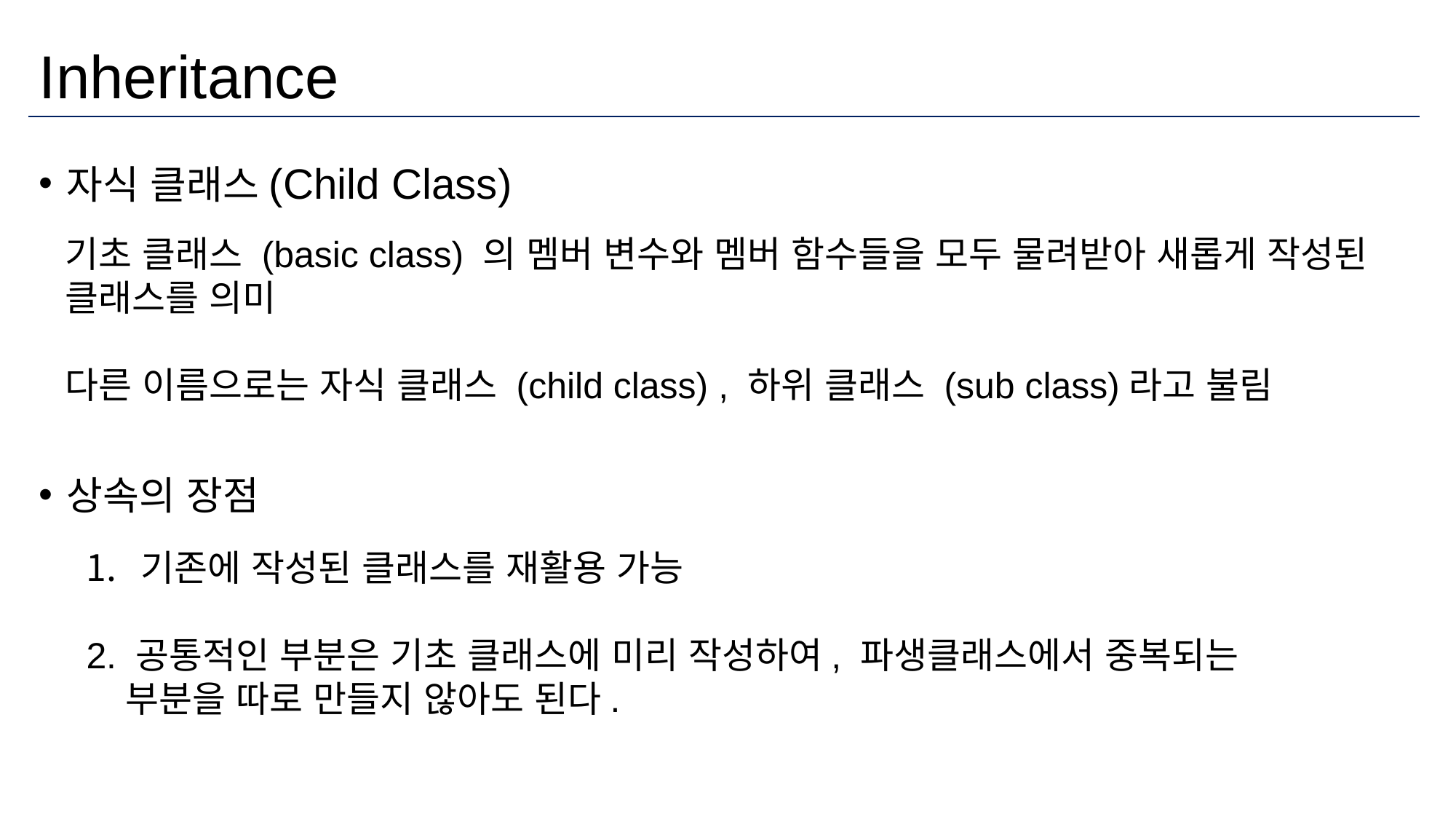

# Inheritance
자식 클래스(Child Class)
기초 클래스 (basic class) 의 멤버 변수와 멤버 함수들을 모두 물려받아 새롭게 작성된 클래스를 의미

다른 이름으로는 자식 클래스 (child class) , 하위 클래스 (sub class)라고 불림
상속의 장점
기존에 작성된 클래스를 재활용 가능

2. 공통적인 부분은 기초 클래스에 미리 작성하여, 파생클래스에서 중복되는
   부분을 따로 만들지 않아도 된다.